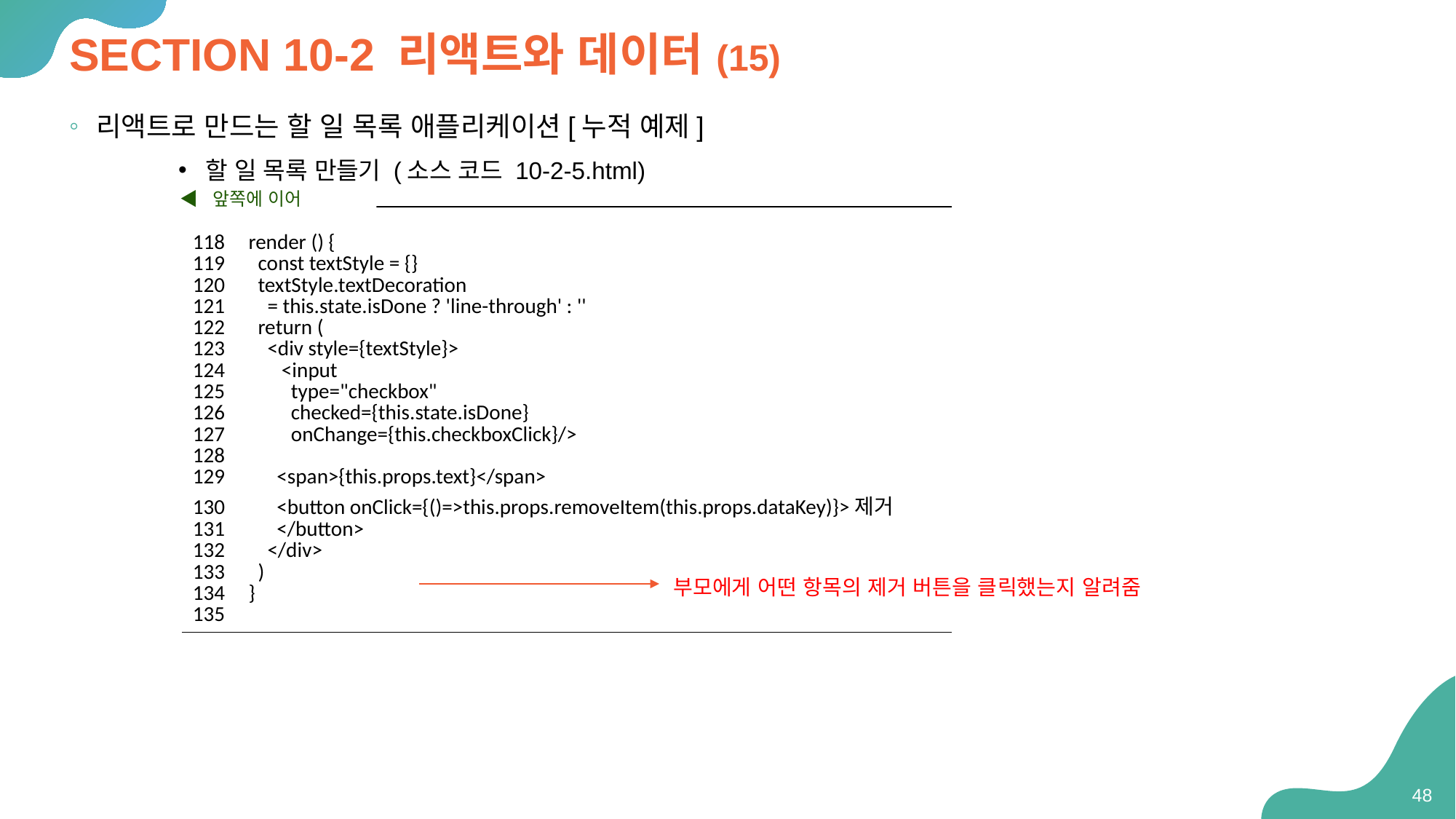

# SECTION 10-2 리액트와 데이터(15)
리액트로 만드는 할 일 목록 애플리케이션[누적 예제]
할 일 목록 만들기 (소스 코드 10-2-5.html)

◀  앞쪽에 이어
| 118 render () { 119 const textStyle = {} 120 textStyle.textDecoration 121 = this.state.isDone ? 'line-through' : '' 122 return ( 123 <div style={textStyle}> 124 <input 125 type="checkbox" 126 checked={this.state.isDone} 127 onChange={this.checkboxClick}/> 128 129 <span>{this.props.text}</span> 130 <button onClick={()=>this.props.removeItem(this.props.dataKey)}>제거 131 </button> 132 </div> 133 ) 134 } 135 |
| --- |
부모에게 어떤 항목의 제거 버튼을 클릭했는지 알려줌
48